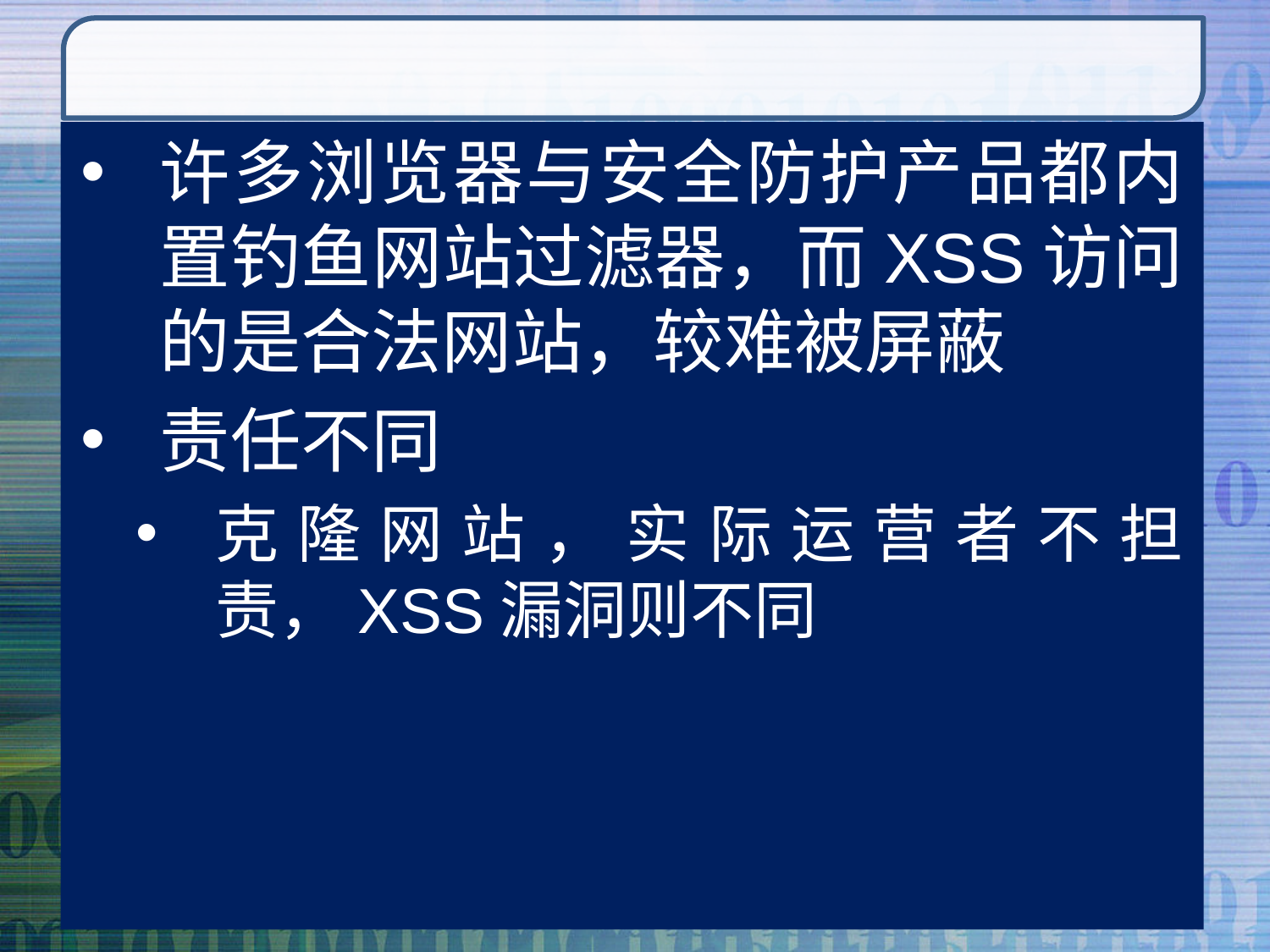

#
许多浏览器与安全防护产品都内置钓鱼网站过滤器，而XSS访问的是合法网站，较难被屏蔽
责任不同
克隆网站，实际运营者不担责，XSS漏洞则不同